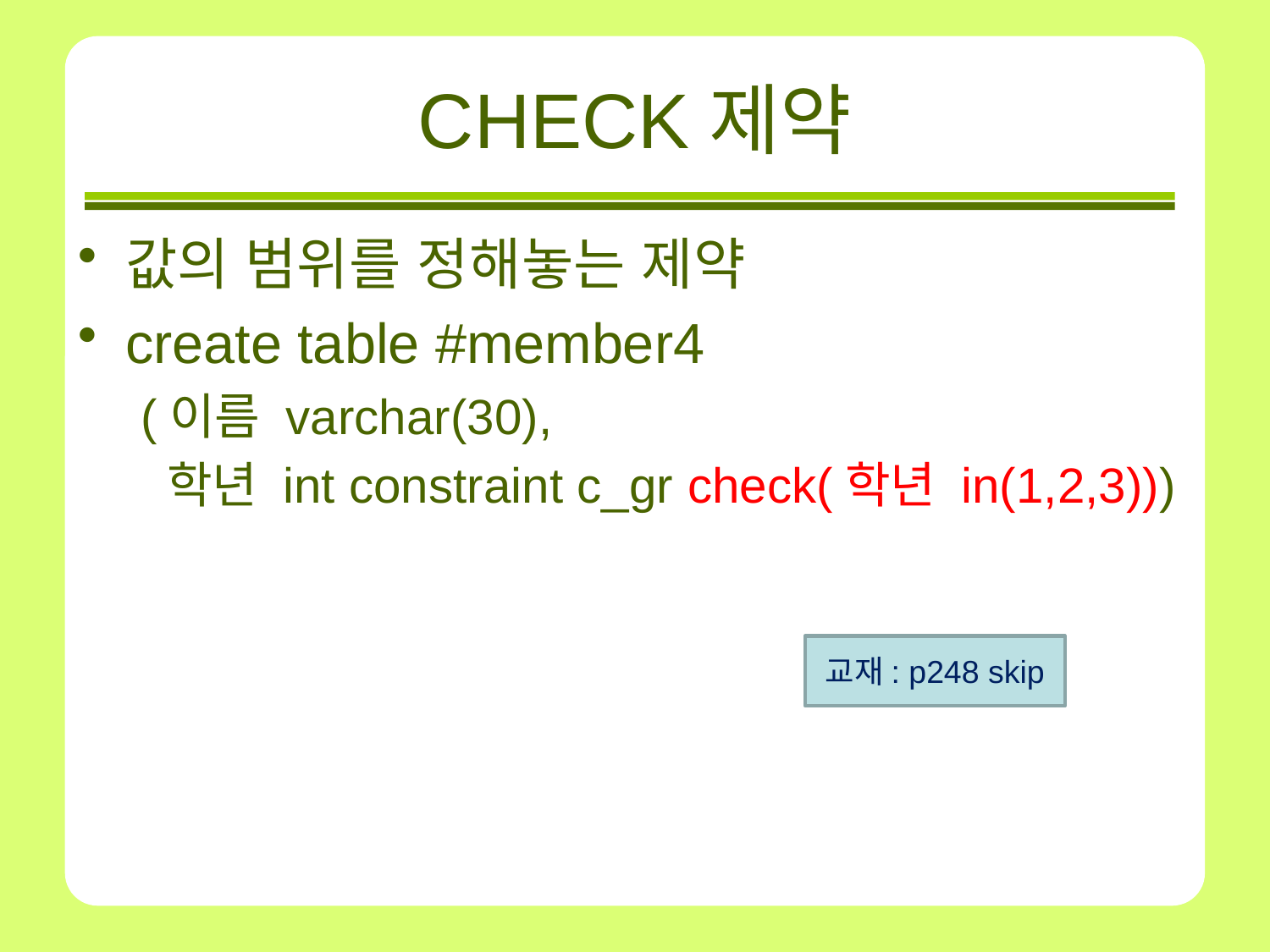

# CHECK제약
값의 범위를 정해놓는 제약
create table #member4
(이름 varchar(30),
 학년 int constraint c_gr check(학년 in(1,2,3)))

교재: p248 skip